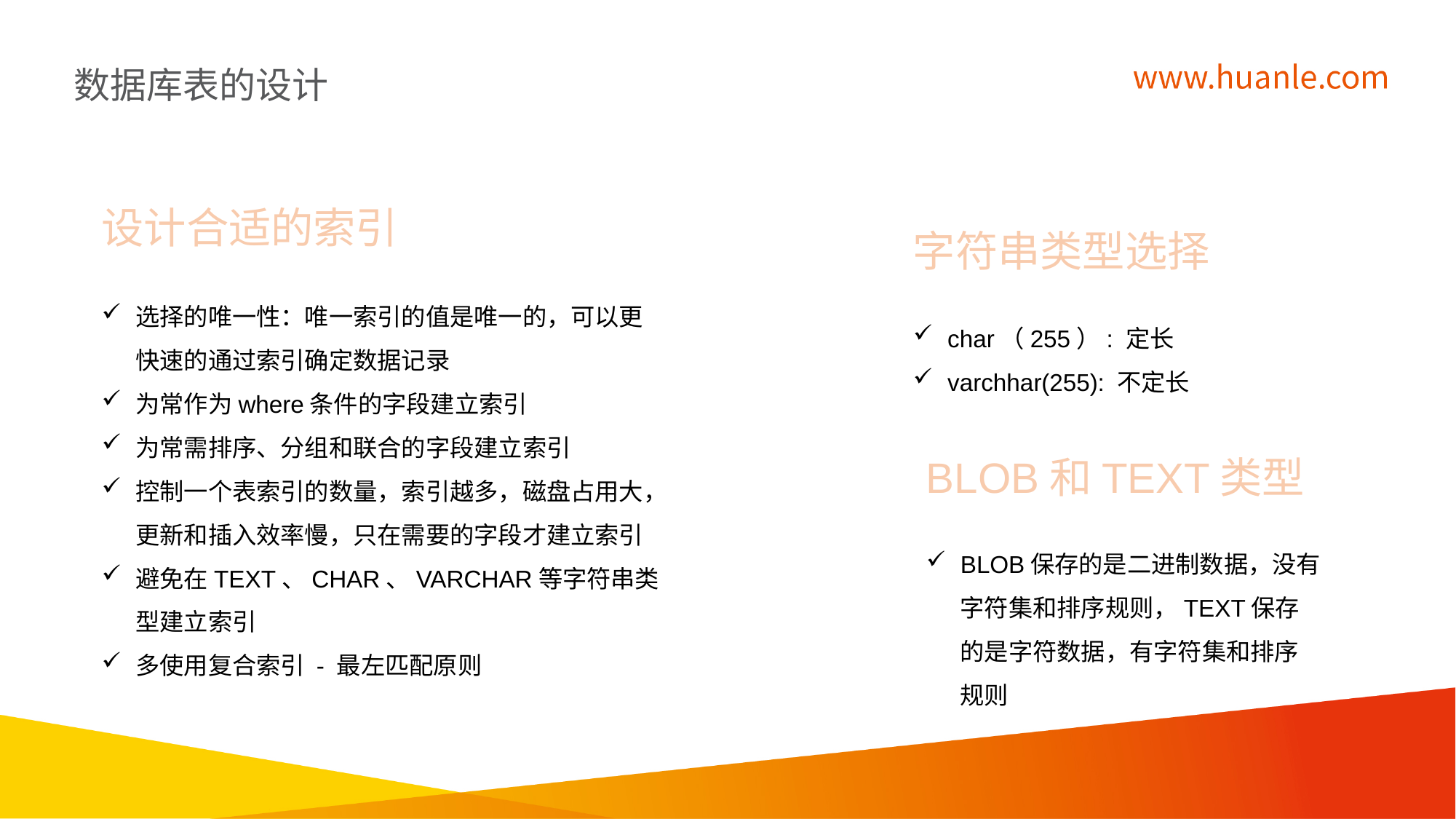

数据库表的设计
设计合适的索引
字符串类型选择
选择的唯一性：唯一索引的值是唯一的，可以更快速的通过索引确定数据记录
为常作为where条件的字段建立索引
为常需排序、分组和联合的字段建立索引
控制一个表索引的数量，索引越多，磁盘占用大，更新和插入效率慢，只在需要的字段才建立索引
避免在TEXT、CHAR、VARCHAR等字符串类型建立索引
多使用复合索引 - 最左匹配原则
char（255）: 定长
varchhar(255): 不定长
BLOB和TEXT类型
BLOB保存的是二进制数据，没有字符集和排序规则，TEXT保存的是字符数据，有字符集和排序规则